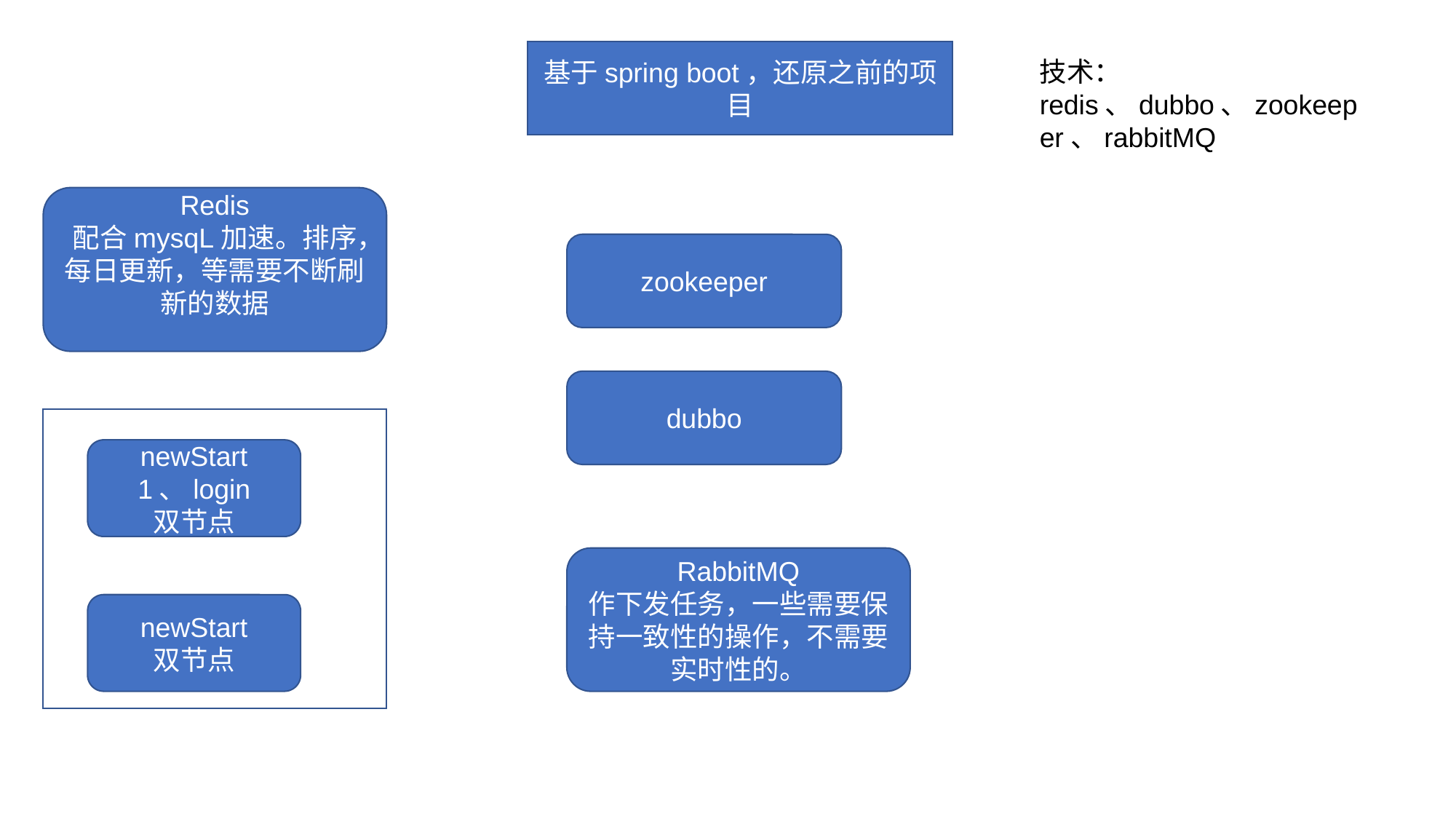

基于spring boot，还原之前的项目
技术：redis、dubbo、zookeeper、rabbitMQ
Redis
配合mysqL加速。排序，每日更新，等需要不断刷新的数据

zookeeper
dubbo

newStart
1、login
双节点
RabbitMQ
作下发任务，一些需要保持一致性的操作，不需要实时性的。
newStart
双节点